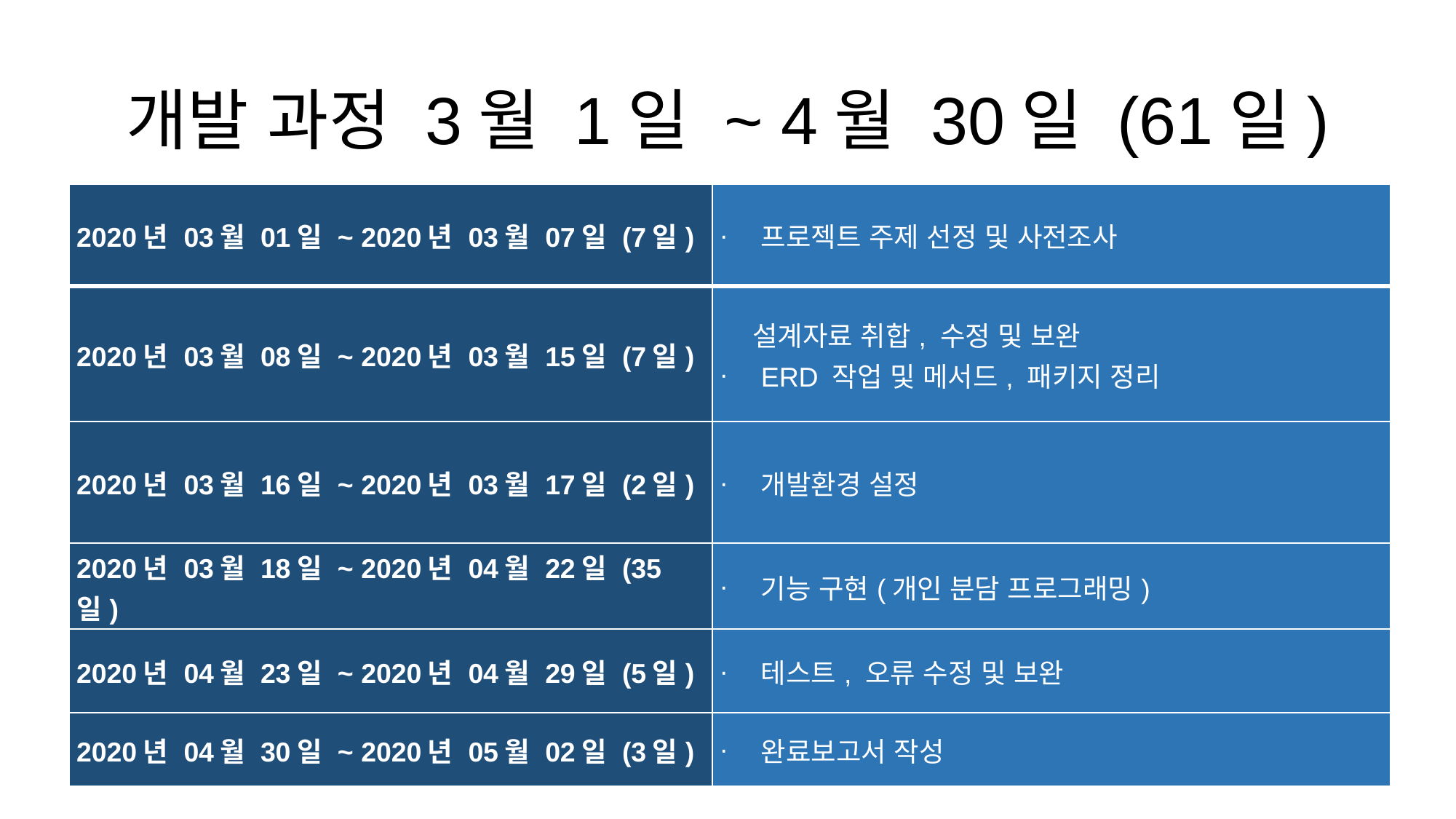

# 개발 과정 3월 1일 ~ 4월 30일 (61일)
| 2020년 03월 01일 ~ 2020년 03월 07일 (7일) | 프로젝트 주제 선정 및 사전조사 |
| --- | --- |
| 2020년 03월 08일 ~ 2020년 03월 15일 (7일) | 설계자료 취합, 수정 및 보완 ERD 작업 및 메서드, 패키지 정리 |
| 2020년 03월 16일 ~ 2020년 03월 17일 (2일) | 개발환경 설정 |
| 2020년 03월 18일 ~ 2020년 04월 22일 (35일) | 기능 구현(개인 분담 프로그래밍) |
| 2020년 04월 23일 ~ 2020년 04월 29일 (5일) | 테스트, 오류 수정 및 보완 |
| 2020년 04월 30일 ~ 2020년 05월 02일 (3일) | 완료보고서 작성 |